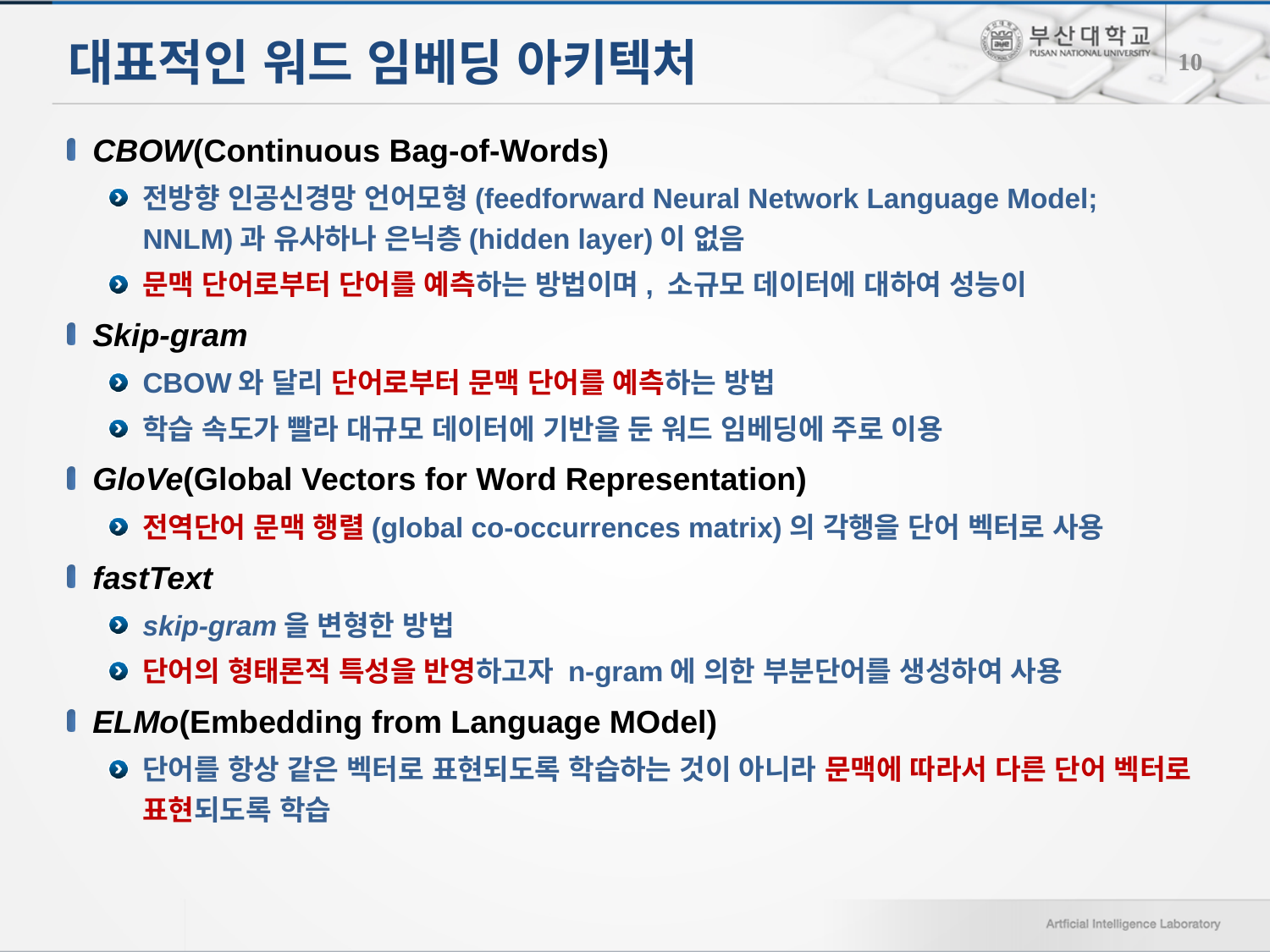

# 대표적인 워드 임베딩 아키텍처
10
CBOW(Continuous Bag-of-Words)
전방향 인공신경망 언어모형(feedforward Neural Network Language Model; NNLM)과 유사하나 은닉층(hidden layer)이 없음
문맥 단어로부터 단어를 예측하는 방법이며, 소규모 데이터에 대하여 성능이
Skip-gram
CBOW와 달리 단어로부터 문맥 단어를 예측하는 방법
학습 속도가 빨라 대규모 데이터에 기반을 둔 워드 임베딩에 주로 이용
GloVe(Global Vectors for Word Representation)
전역단어 문맥 행렬(global co-occurrences matrix)의 각행을 단어 벡터로 사용
fastText
skip-gram을 변형한 방법
단어의 형태론적 특성을 반영하고자 n-gram에 의한 부분단어를 생성하여 사용
ELMo(Embedding from Language MOdel)
단어를 항상 같은 벡터로 표현되도록 학습하는 것이 아니라 문맥에 따라서 다른 단어 벡터로 표현되도록 학습